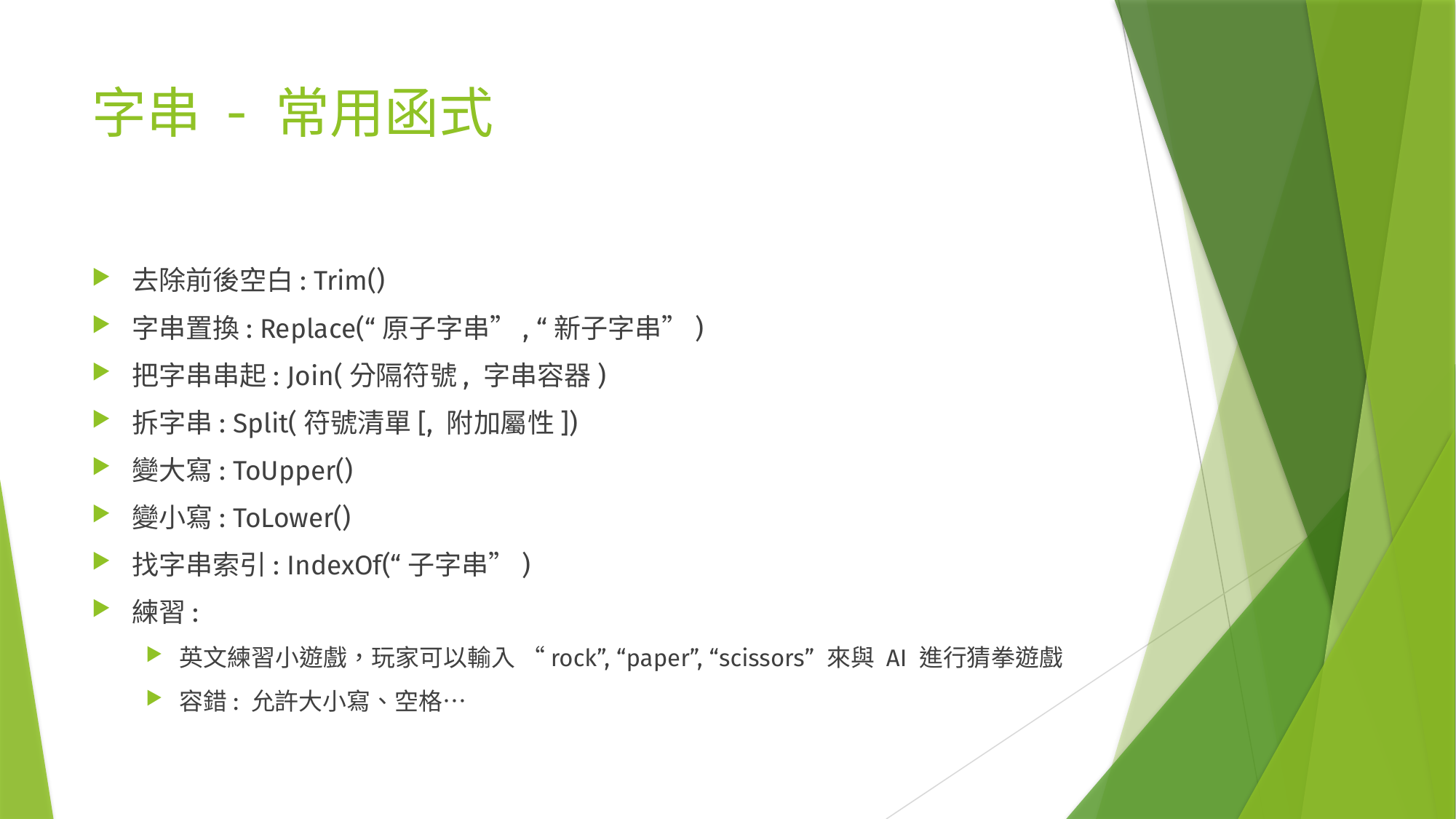

# 字串 - 常用函式
去除前後空白: Trim()
字串置換: Replace(“原子字串”, “新子字串”)
把字串串起: Join(分隔符號, 字串容器)
拆字串: Split(符號清單[, 附加屬性])
變大寫: ToUpper()
變小寫: ToLower()
找字串索引: IndexOf(“子字串”)
練習:
英文練習小遊戲，玩家可以輸入 “rock”, “paper”, “scissors” 來與 AI 進行猜拳遊戲
容錯: 允許大小寫、空格…